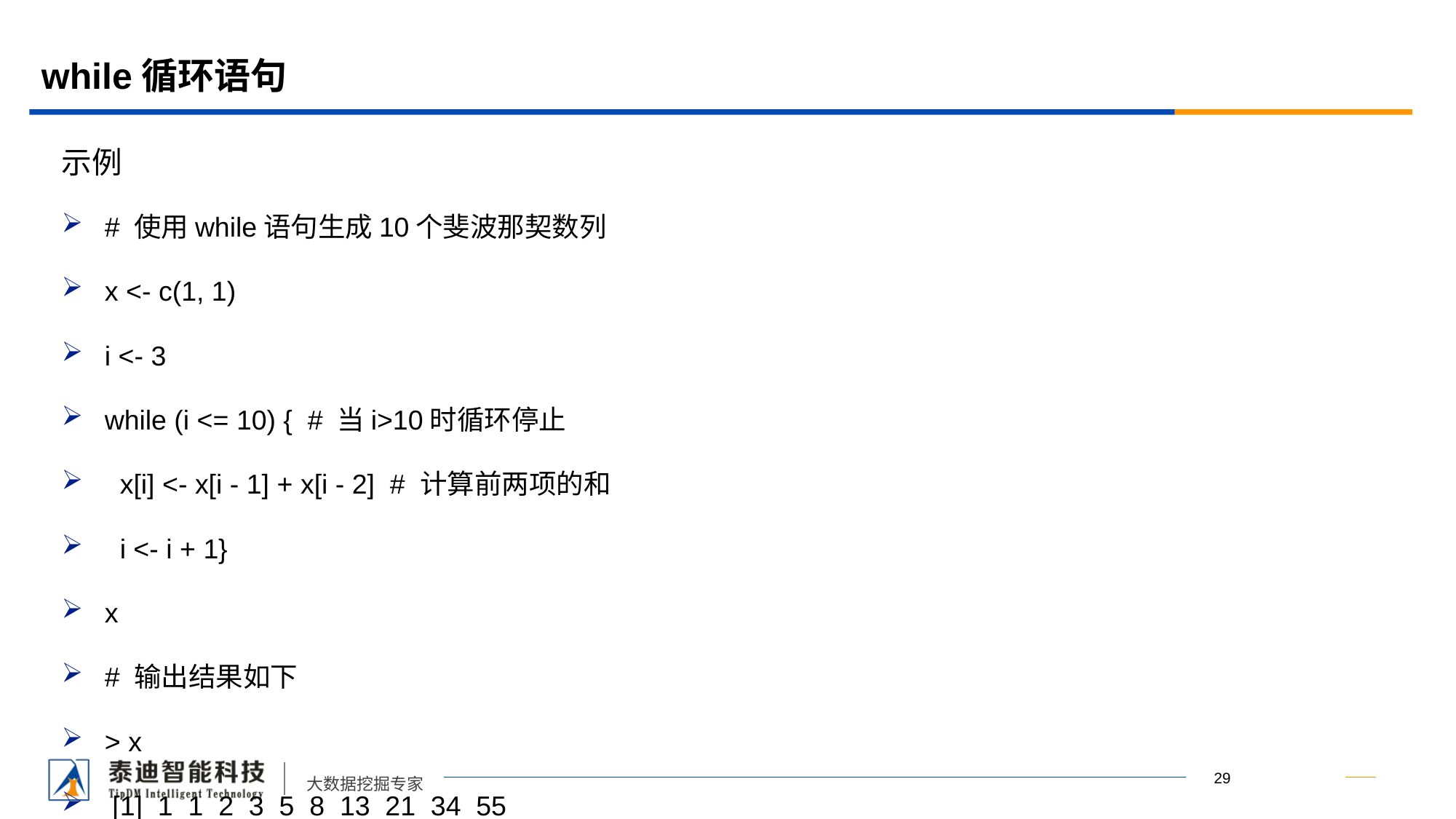

# while循环语句
示例
# 使用while语句生成10个斐波那契数列
x <- c(1, 1)
i <- 3
while (i <= 10) {  # 当i>10时循环停止
  x[i] <- x[i - 1] + x[i - 2]  # 计算前两项的和
  i <- i + 1}
x
# 输出结果如下
> x
 [1]  1  1  2  3  5  8  13  21  34  55